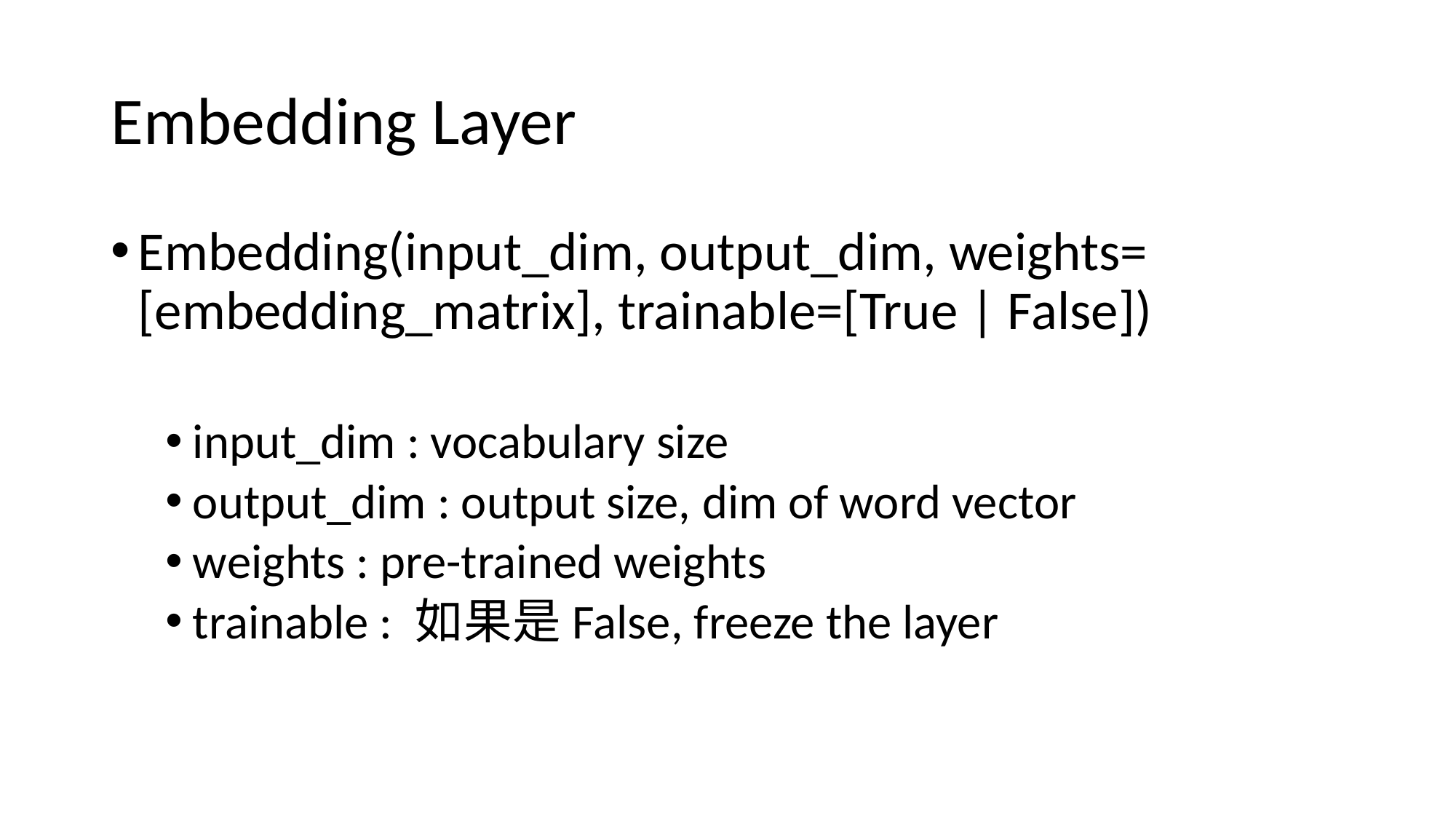

# Embedding Layer
Embedding(input_dim, output_dim, weights= [embedding_matrix], trainable=[True | False])

input_dim : vocabulary size
output_dim : output size, dim of word vector
weights : pre-trained weights
trainable : 如果是False, freeze the layer